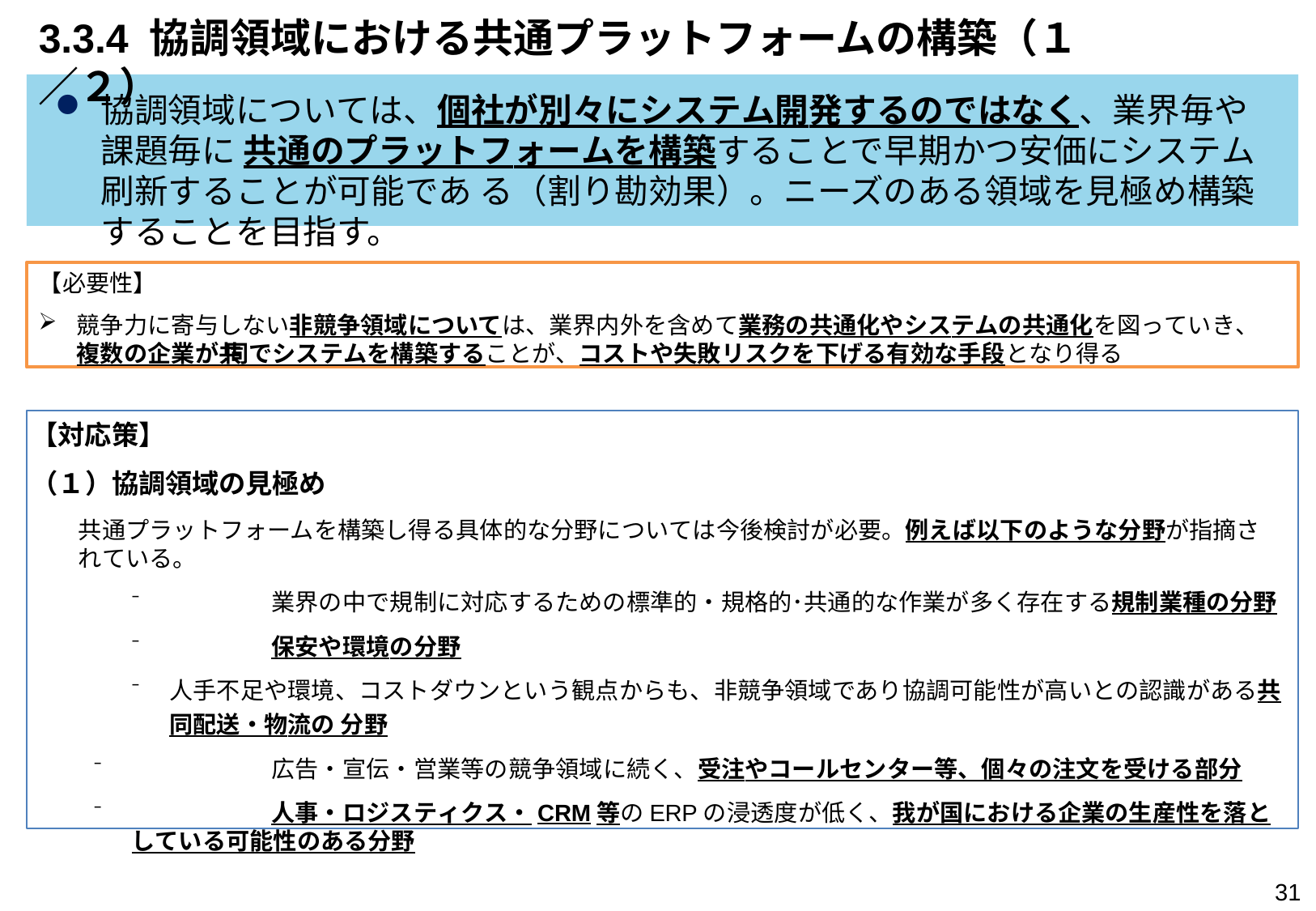

# 3.3.4 協調領域における共通プラットフォームの構築（１／２）

協調領域については、個社が別々にシステム開発するのではなく、業界毎や課題毎に 共通のプラットフォームを構築することで早期かつ安価にシステム刷新することが可能であ る（割り勘効果）。ニーズのある領域を見極め構築することを目指す。
【必要性】
競争力に寄与しない非競争領域については、業界内外を含めて業務の共通化やシステムの共通化を図っていき、複数の企業が共 同でシステムを構築することが、コストや失敗リスクを下げる有効な手段となり得る
【対応策】
（１）協調領域の見極め
共通プラットフォームを構築し得る具体的な分野については今後検討が必要。例えば以下のような分野が指摘されている。
⁻	業界の中で規制に対応するための標準的・規格的･共通的な作業が多く存在する規制業種の分野
⁻	保安や環境の分野
⁻	人手不足や環境、コストダウンという観点からも、非競争領域であり協調可能性が高いとの認識がある共同配送・物流の 分野
⁻	広告・宣伝・営業等の競争領域に続く、受注やコールセンター等、個々の注文を受ける部分
⁻	人事・ロジスティクス・CRM等のERPの浸透度が低く、我が国における企業の生産性を落としている可能性のある分野

31